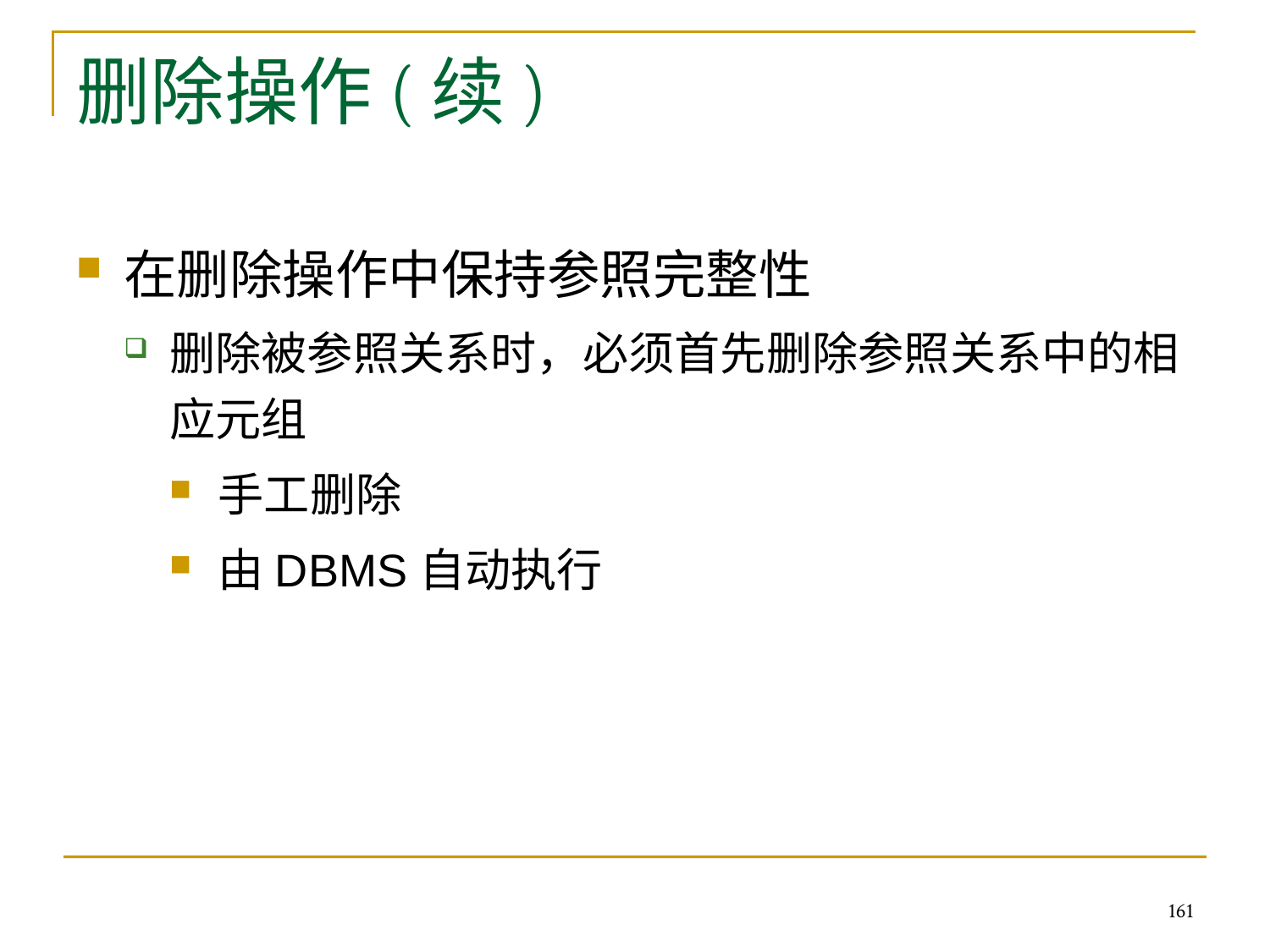

# 删除操作(续)
在删除操作中保持参照完整性
删除被参照关系时，必须首先删除参照关系中的相应元组
手工删除
由DBMS自动执行

161